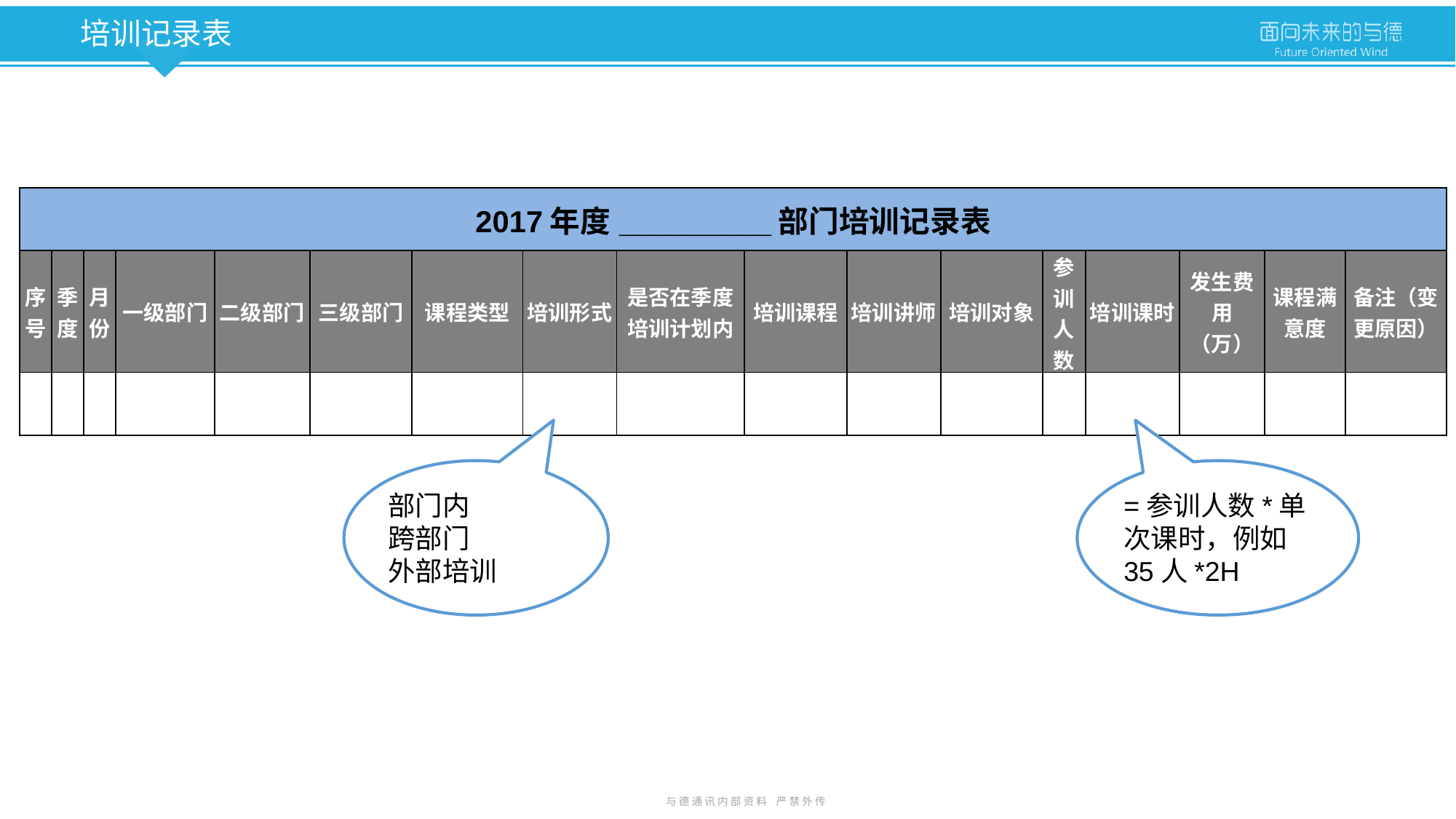

培训记录表
| 2017年度\_\_\_\_\_\_\_\_\_部门培训记录表 |  |  |  |  |  |  |  |  |  |  |  |  |  |  |  |  |
| --- | --- | --- | --- | --- | --- | --- | --- | --- | --- | --- | --- | --- | --- | --- | --- | --- |
| 序号 | 季度 | 月份 | 一级部门 | 二级部门 | 三级部门 | 课程类型 | 培训形式 | 是否在季度 培训计划内 | 培训课程 | 培训讲师 | 培训对象 | 参训人数 | 培训课时 | 发生费用 （万） | 课程满意度 | 备注（变更原因） |
|  |  |  |  |  |  |  |  |  |  |  |  |  |  |  |  |  |
部门内
跨部门
外部培训
=参训人数*单次课时，例如35人*2H